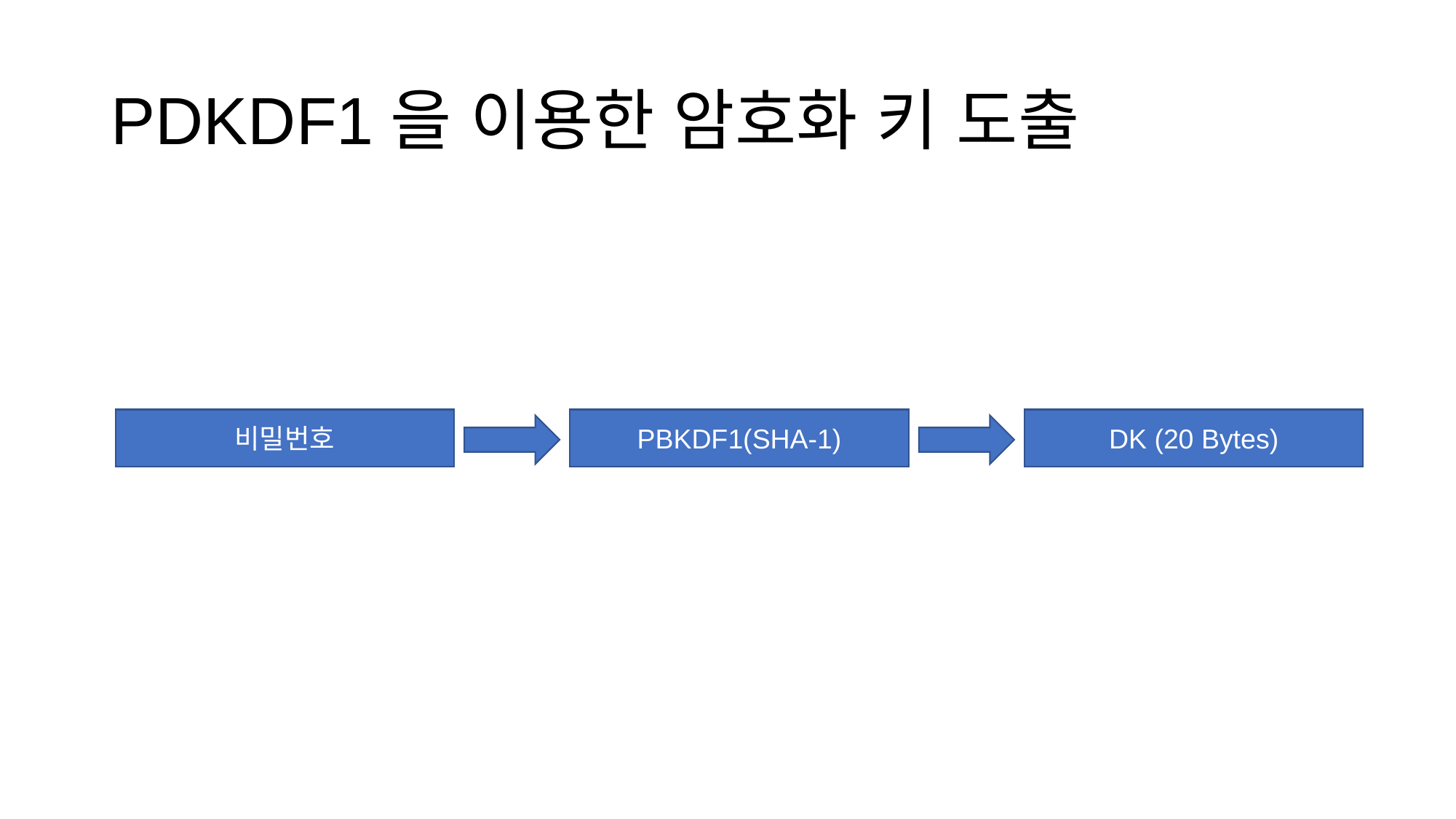

# PDKDF1을 이용한 암호화 키 도출
비밀번호
PBKDF1(SHA-1)
DK (20 Bytes)